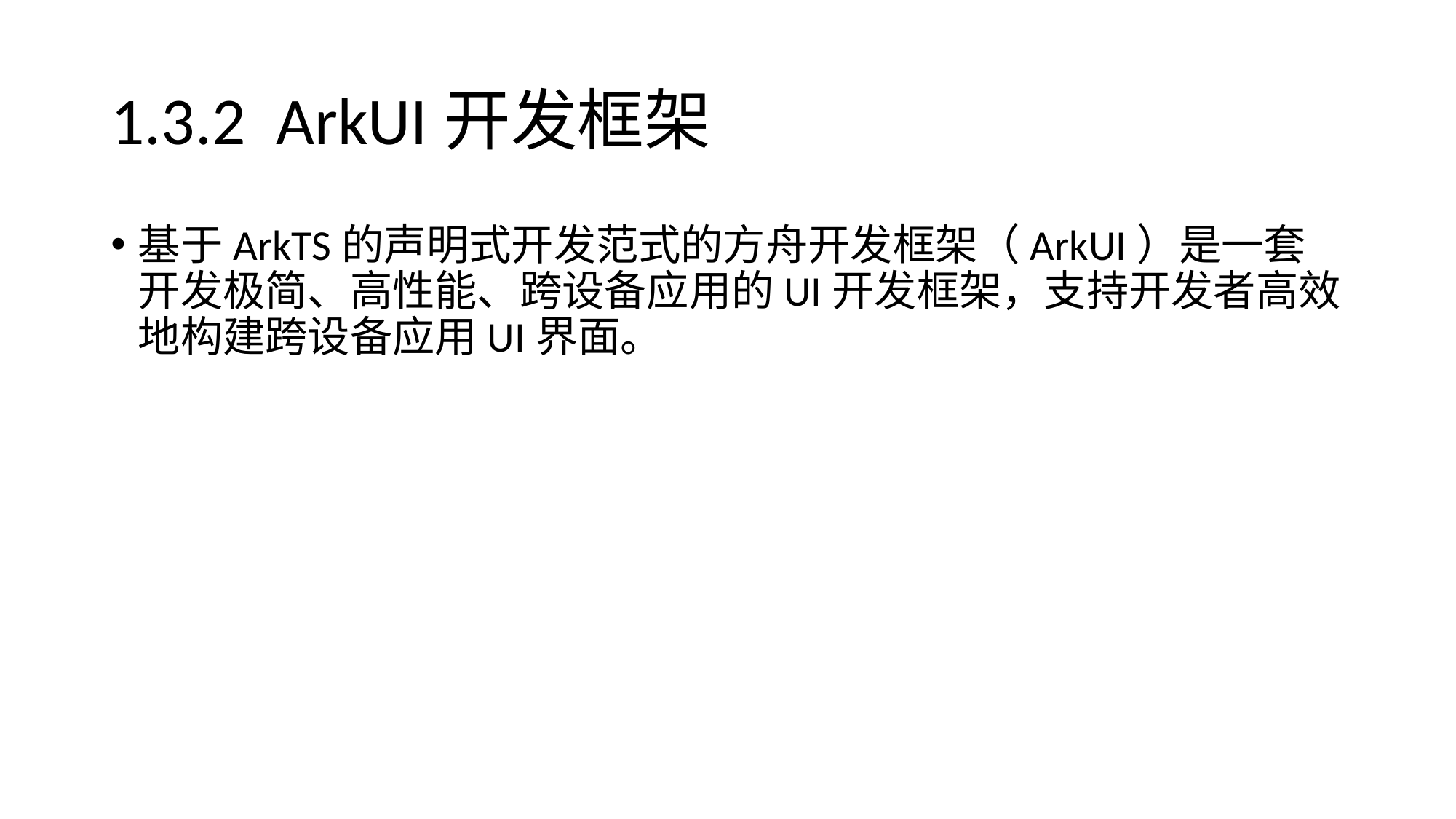

# 1.3.2  ArkUI开发框架
基于ArkTS的声明式开发范式的方舟开发框架（ArkUI）是一套开发极简、高性能、跨设备应用的UI开发框架，支持开发者高效地构建跨设备应用UI界面。